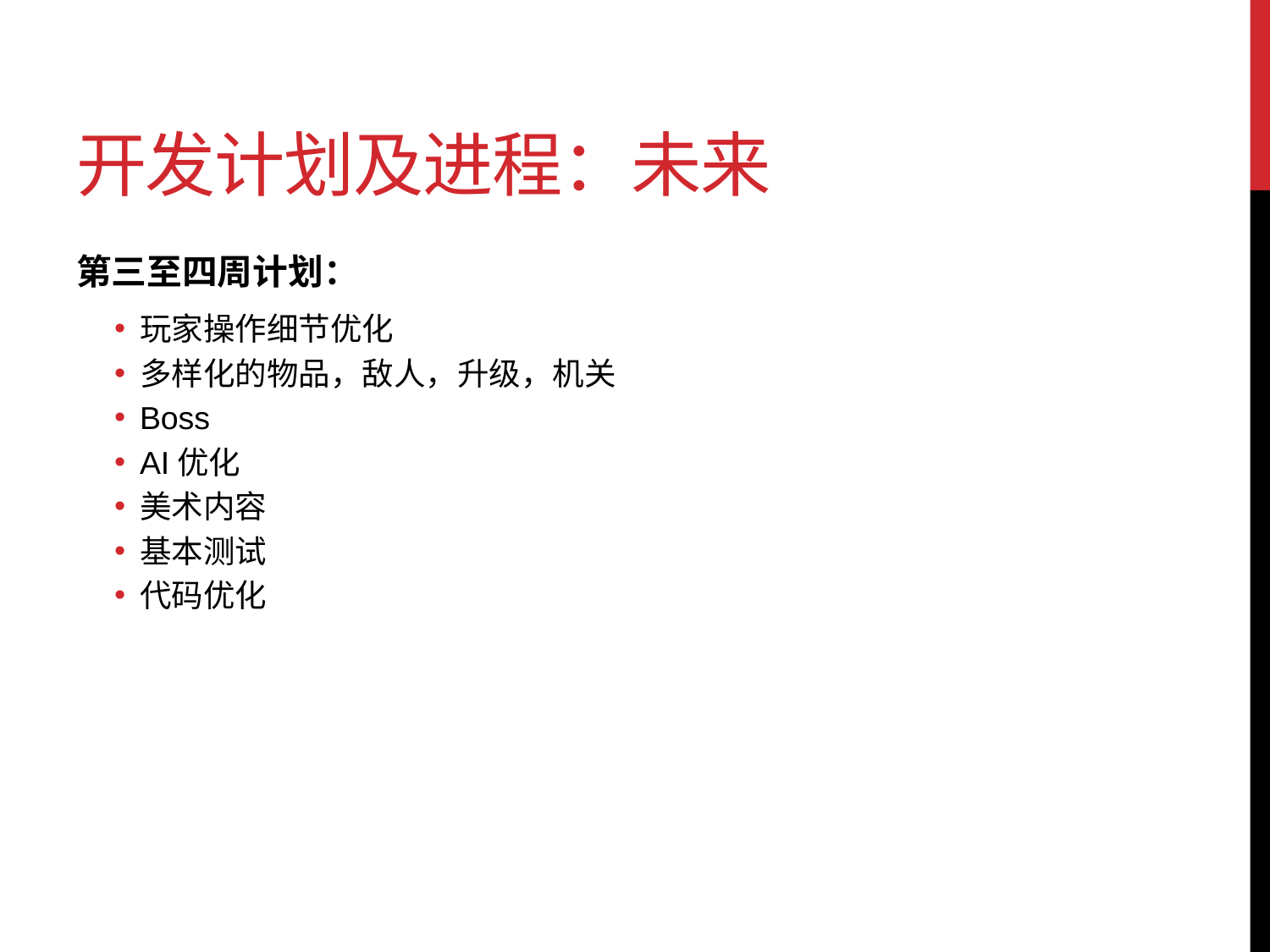

# 开发计划及进程：未来
第三至四周计划：
玩家操作细节优化
多样化的物品，敌人，升级，机关
Boss
AI优化
美术内容
基本测试
代码优化